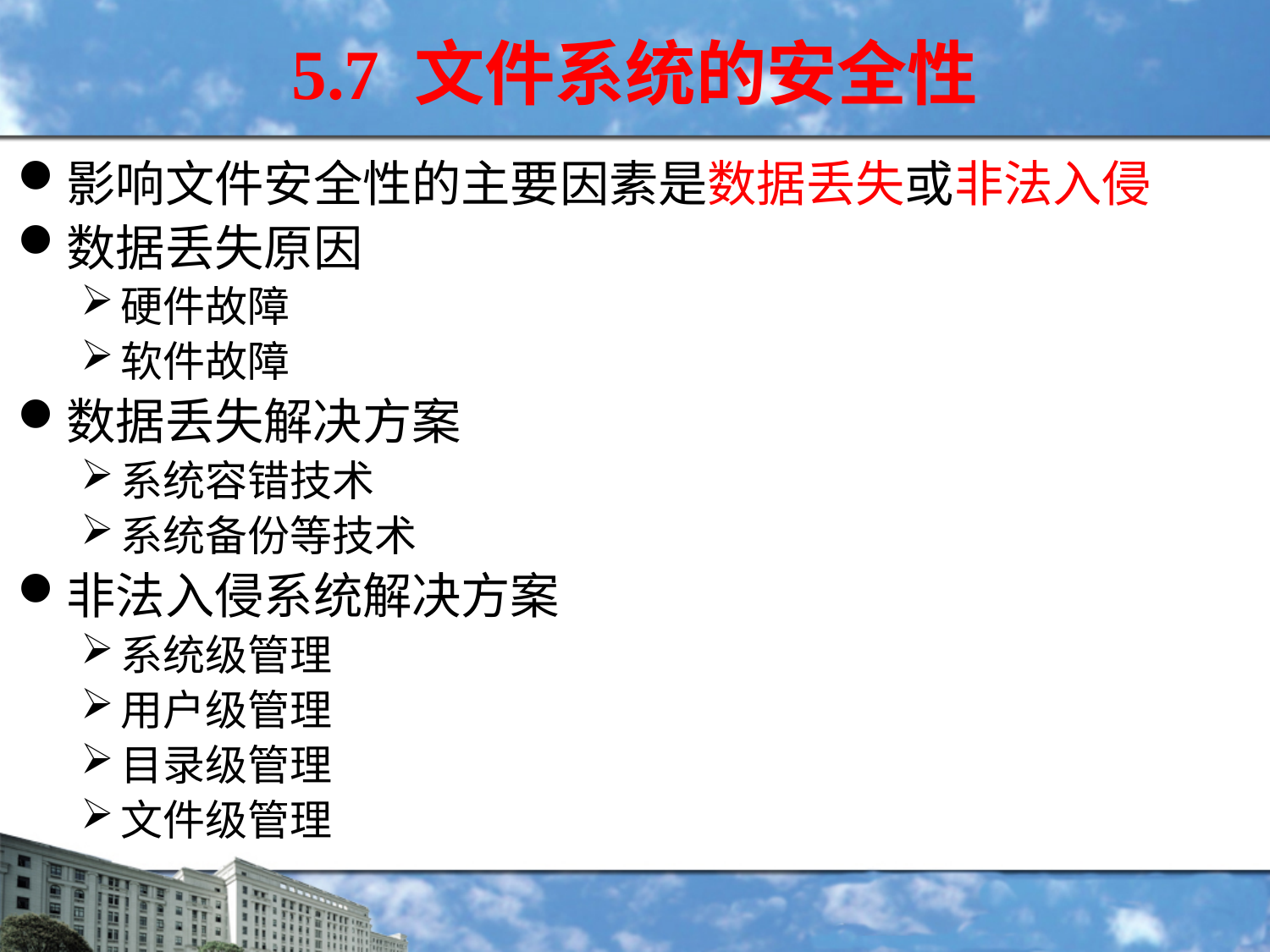

5.7 文件系统的安全性
影响文件安全性的主要因素是数据丢失或非法入侵
数据丢失原因
硬件故障
软件故障
数据丢失解决方案
系统容错技术
系统备份等技术
非法入侵系统解决方案
系统级管理
用户级管理
目录级管理
文件级管理